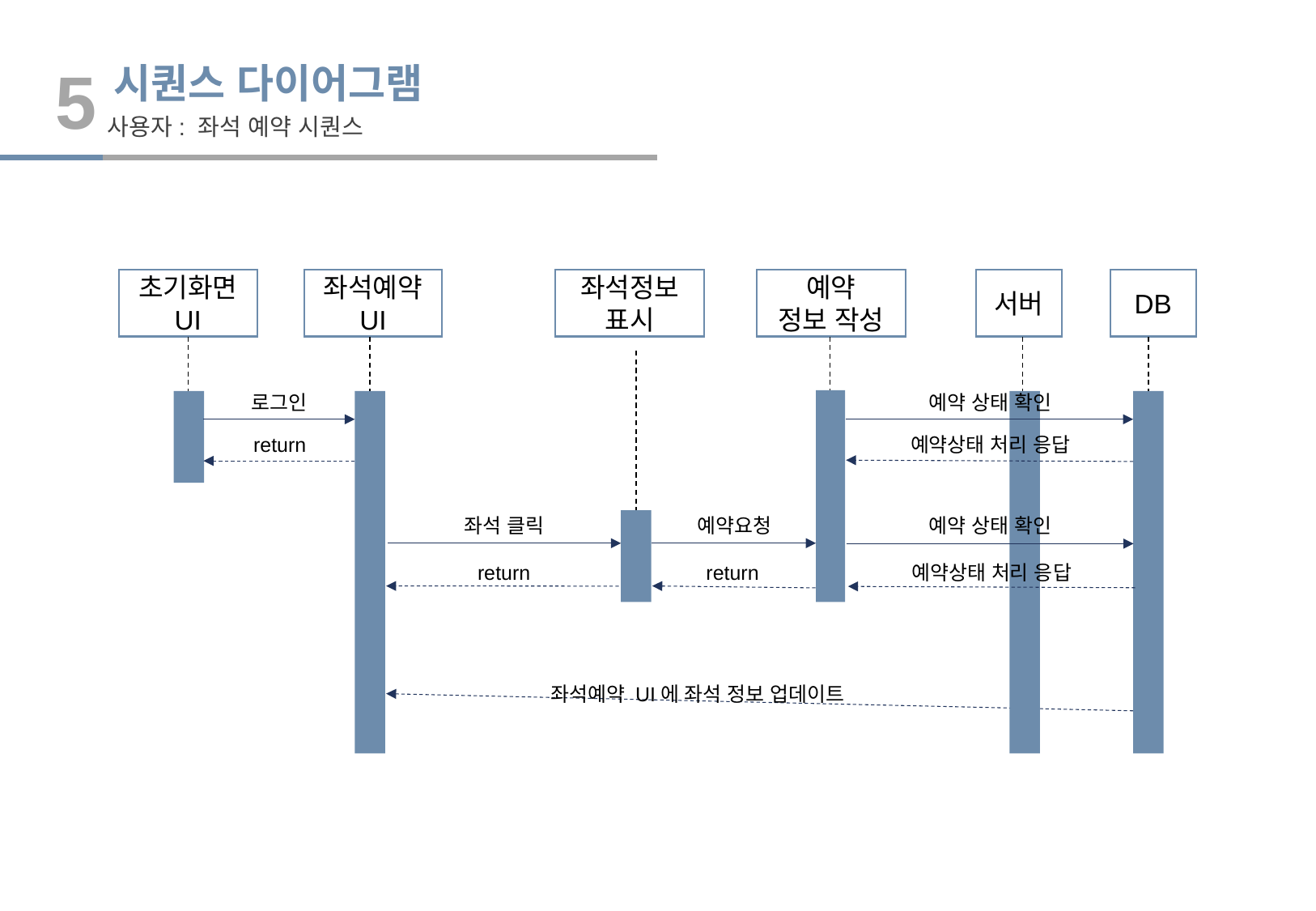

5
시퀀스 다이어그램
사용자: 좌석 예약 시퀀스
서버
DB
좌석예약
UI
예약
정보 작성
좌석정보
표시
초기화면
UI
로그인
예약 상태 확인

return
예약상태 처리 응답
좌석 클릭
예약요청
예약 상태 확인

return
return
예약상태 처리 응답
좌석예약 UI에 좌석 정보 업데이트